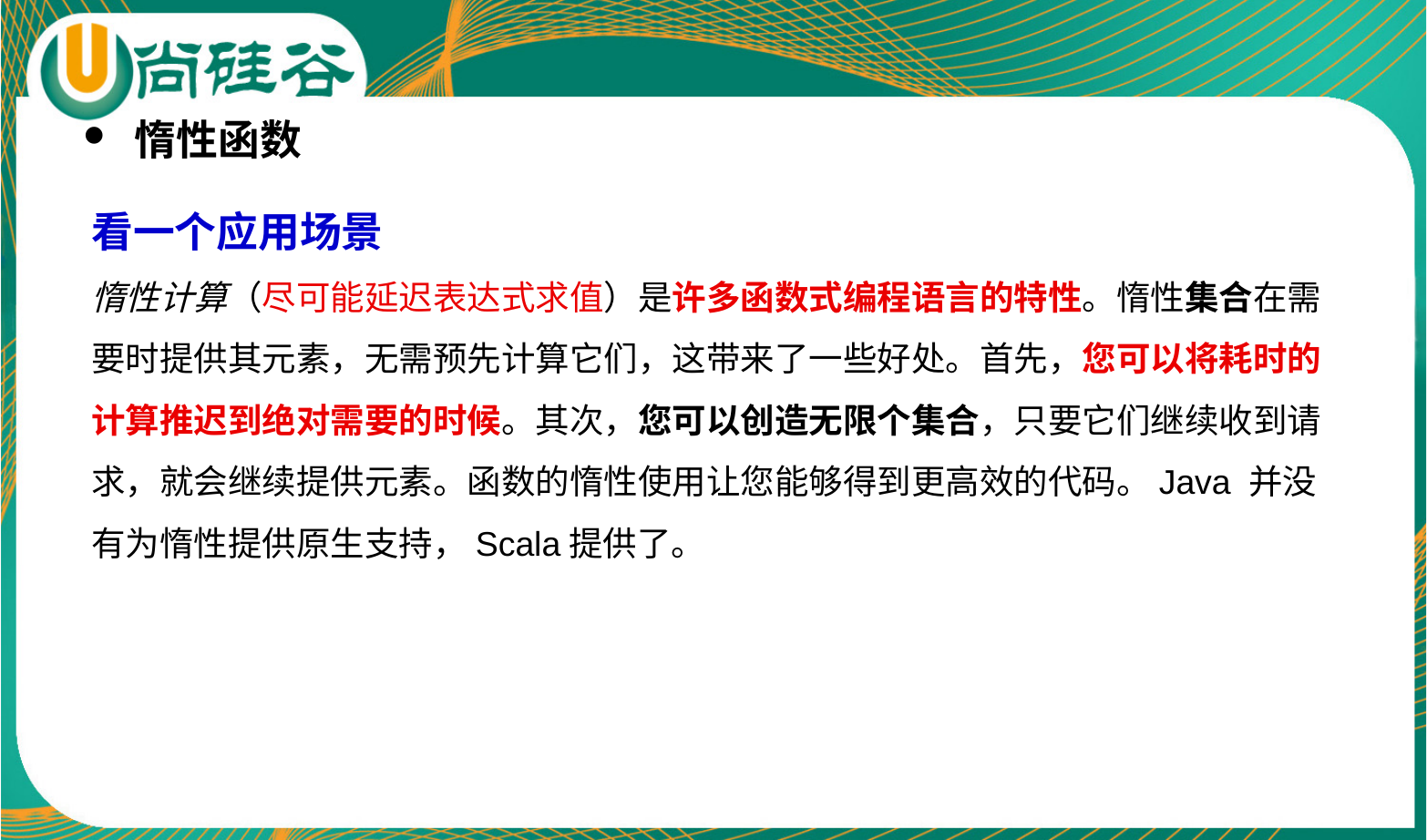

惰性函数

看一个应用场景
惰性计算（尽可能延迟表达式求值）是许多函数式编程语言的特性。惰性集合在需要时提供其元素，无需预先计算它们，这带来了一些好处。首先，您可以将耗时的计算推迟到绝对需要的时候。其次，您可以创造无限个集合，只要它们继续收到请求，就会继续提供元素。函数的惰性使用让您能够得到更高效的代码。Java 并没有为惰性提供原生支持，Scala提供了。